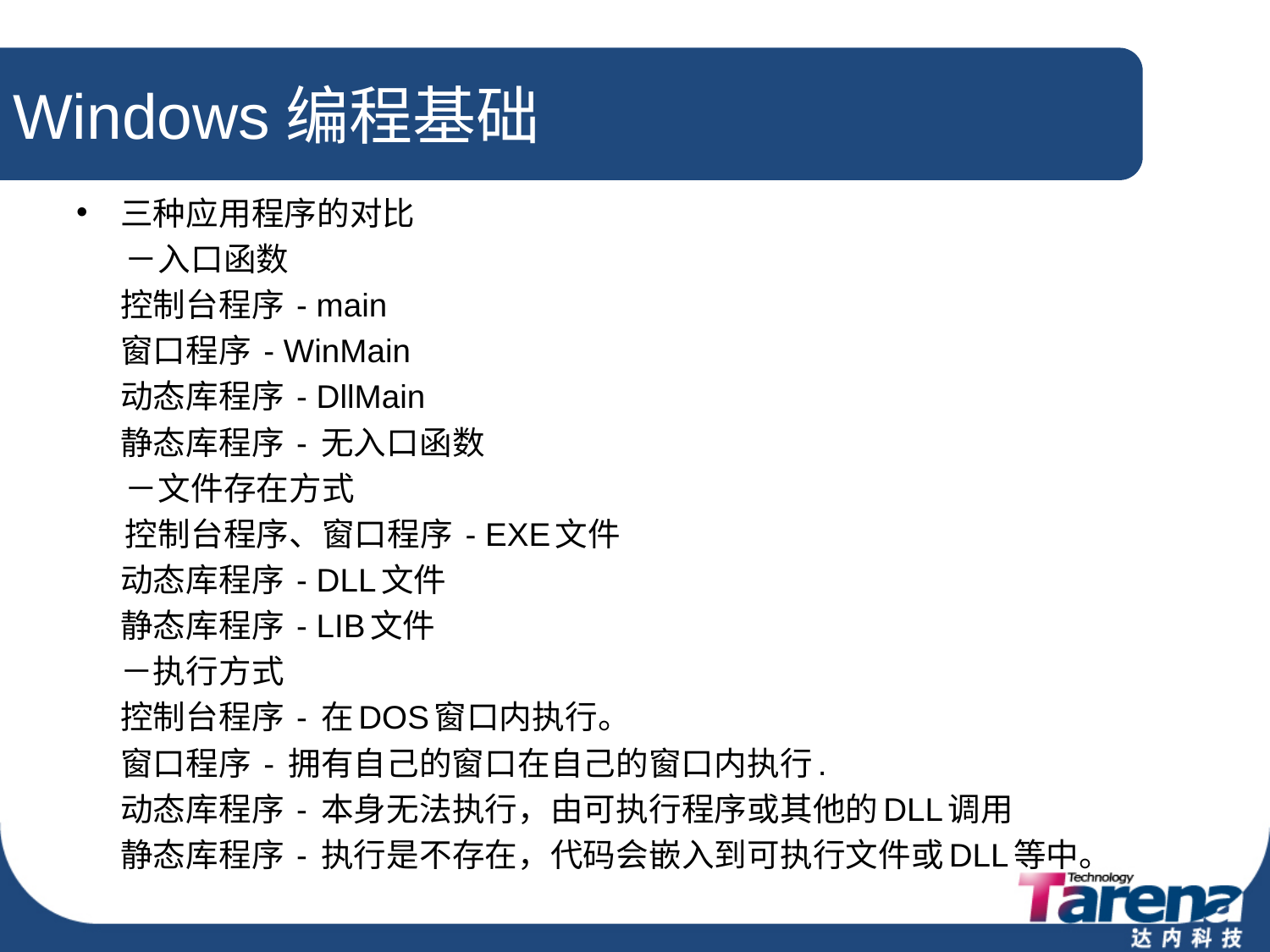

# Windows编程基础
三种应用程序的对比
      －入口函数
	控制台程序 - main
	窗口程序 - WinMain
	动态库程序 - DllMain
	静态库程序 - 无入口函数
      －文件存在方式
      控制台程序、窗口程序 - EXE文件
	动态库程序 - DLL文件
	静态库程序 - LIB文件
	－执行方式
	控制台程序 - 在DOS窗口内执行。
	窗口程序 - 拥有自己的窗口在自己的窗口内执行.
	动态库程序 - 本身无法执行，由可执行程序或其他的DLL调用
	静态库程序 - 执行是不存在，代码会嵌入到可执行文件或DLL等中。